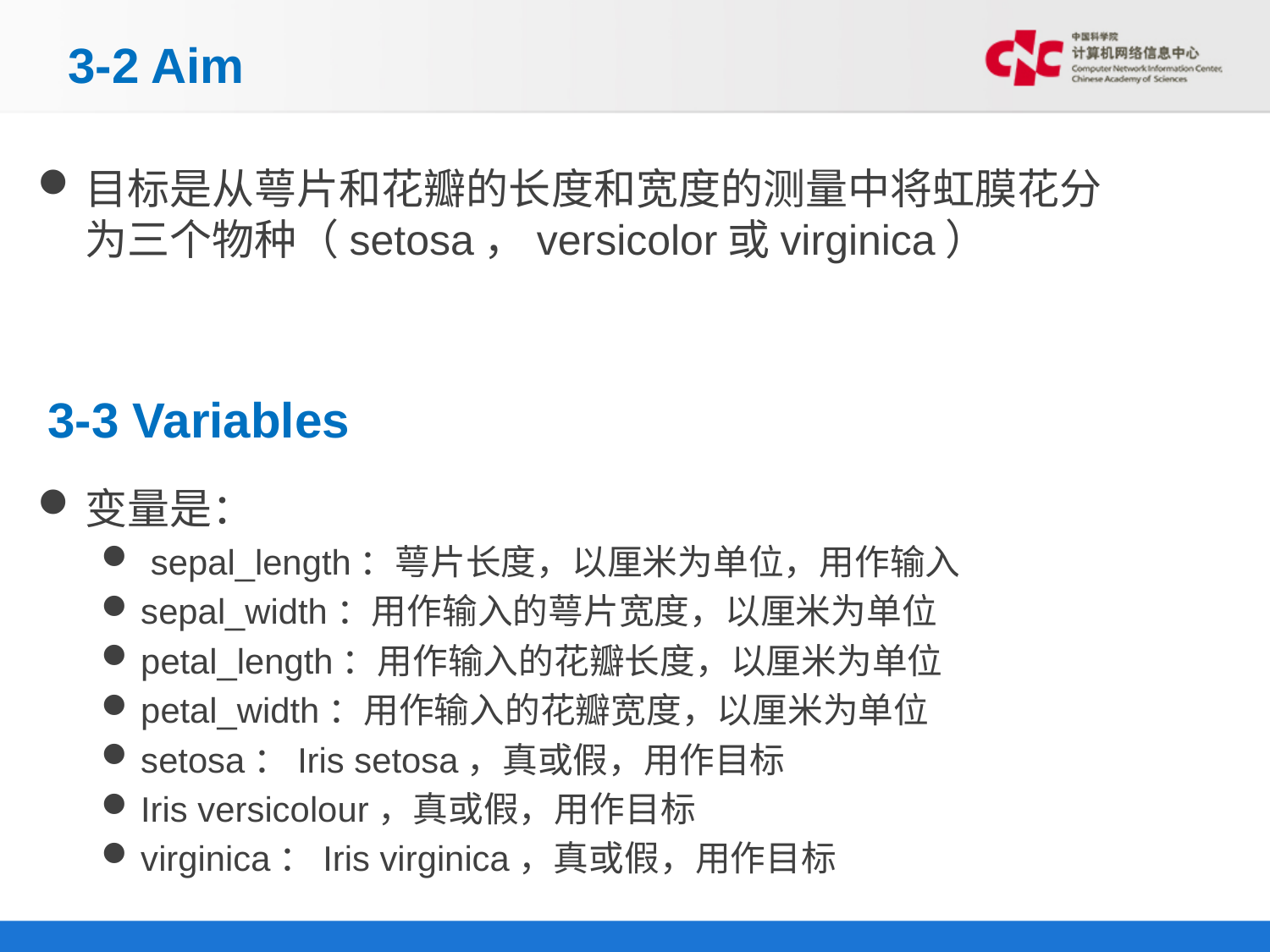

# 3-2 Aim
目标是从萼片和花瓣的长度和宽度的测量中将虹膜花分为三个物种（setosa，versicolor或virginica）
3-3 Variables
变量是：
 sepal_length：萼片长度，以厘米为单位，用作输入
sepal_width：用作输入的萼片宽度，以厘米为单位
petal_length：用作输入的花瓣长度，以厘米为单位
petal_width：用作输入的花瓣宽度，以厘米为单位
setosa：Iris setosa，真或假，用作目标
Iris versicolour，真或假，用作目标
virginica：Iris virginica，真或假，用作目标